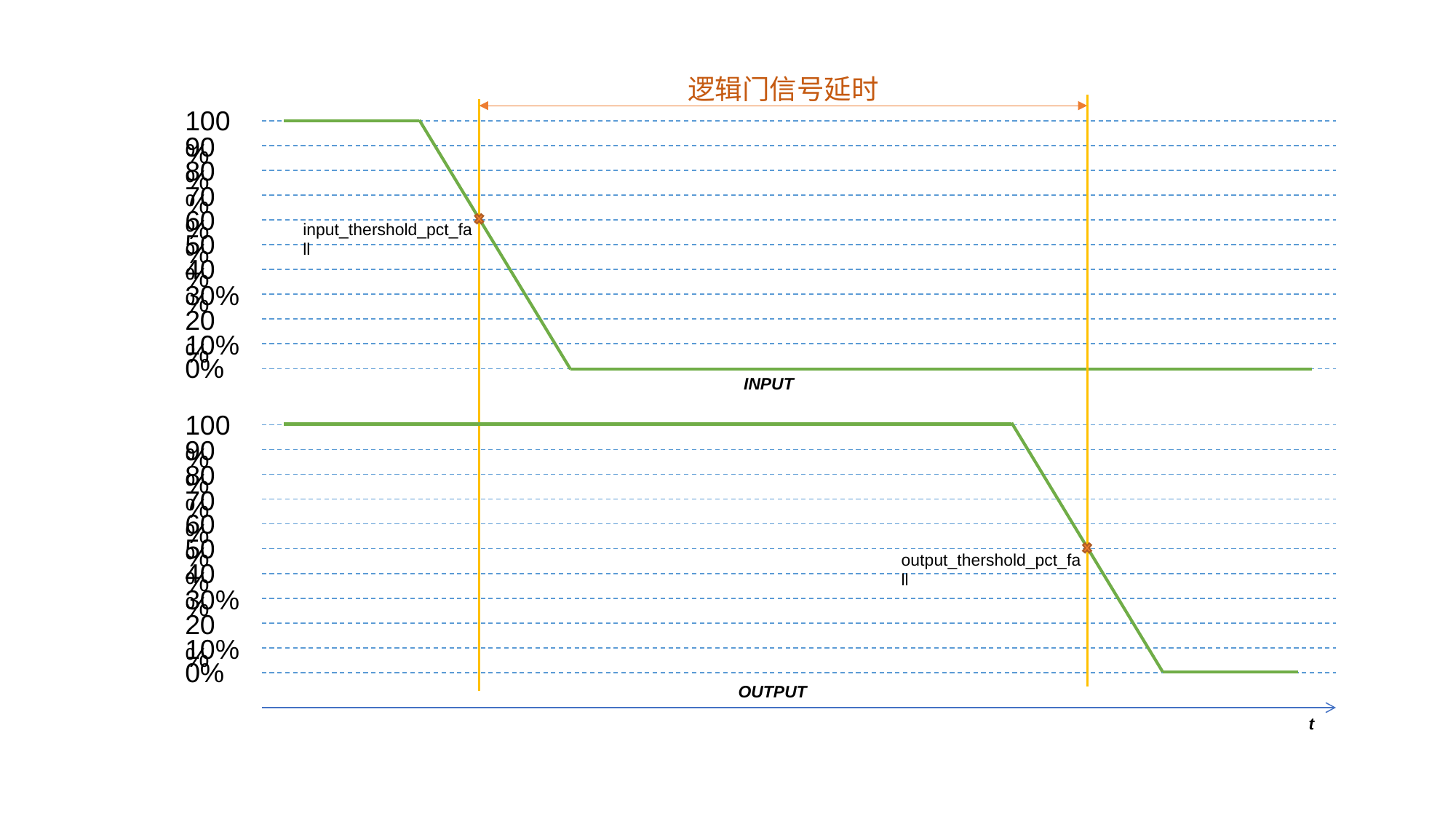

逻辑门信号延时
100%
90%
80%
70%
60%

input_thershold_pct_fall
50%
40%
30%
20%
10%
0%
INPUT
100%
90%
80%
70%
60%
50%

output_thershold_pct_fall
40%
30%
20%
10%
0%
OUTPUT
t